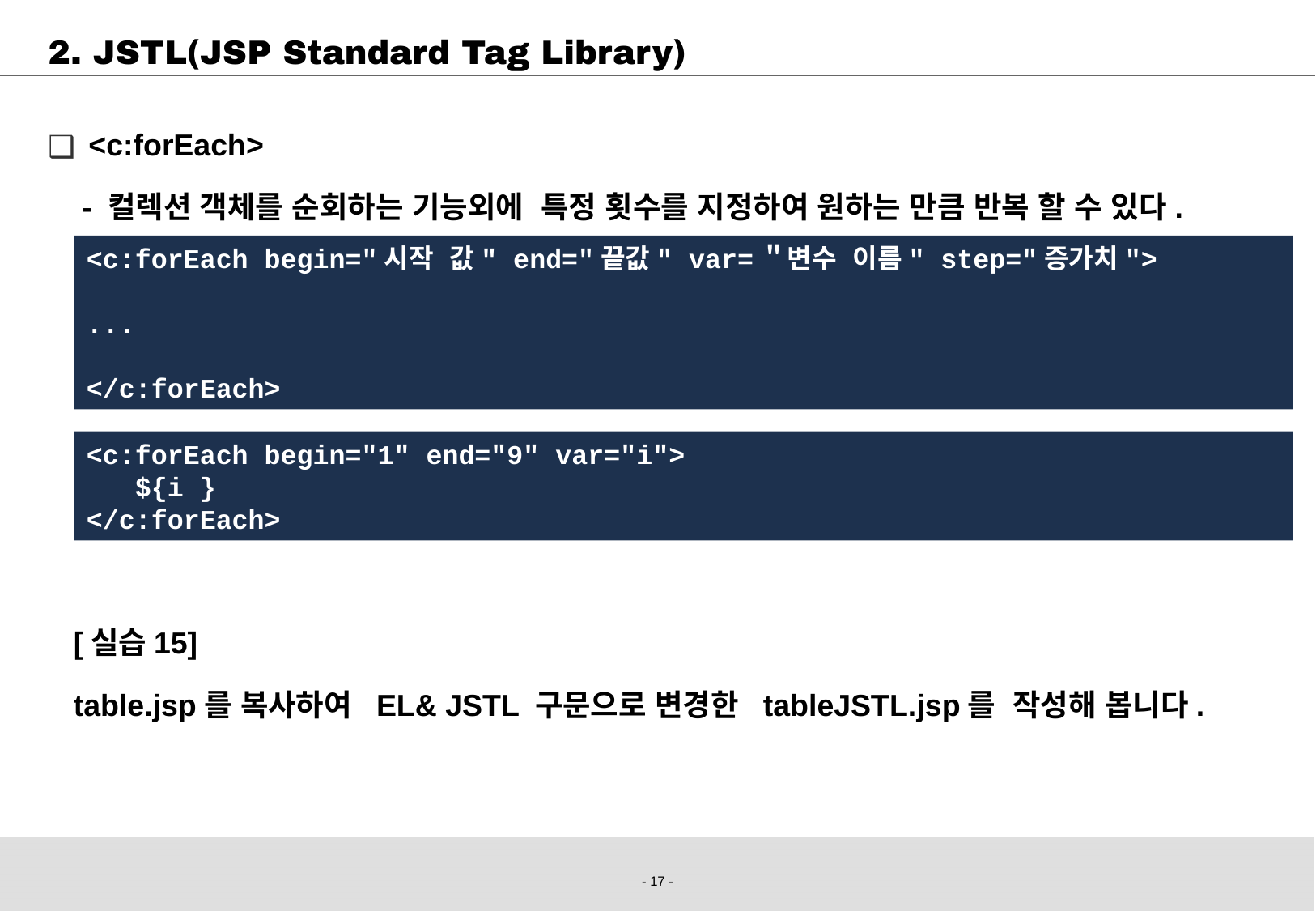

# 2. JSTL(JSP Standard Tag Library)
<c:forEach>
    - 컬렉션 객체를 순회하는 기능외에  특정 횟수를 지정하여 원하는 만큼 반복 할 수 있다.

   [실습15]
   table.jsp를 복사하여  EL& JSTL 구문으로 변경한  tableJSTL.jsp를  작성해 봅니다.

<c:forEach begin="시작 값" end="끝값" var=＂변수 이름" step="증가치">

...

</c:forEach>
<c:forEach begin="1" end="9" var="i">
   ${i }
</c:forEach>